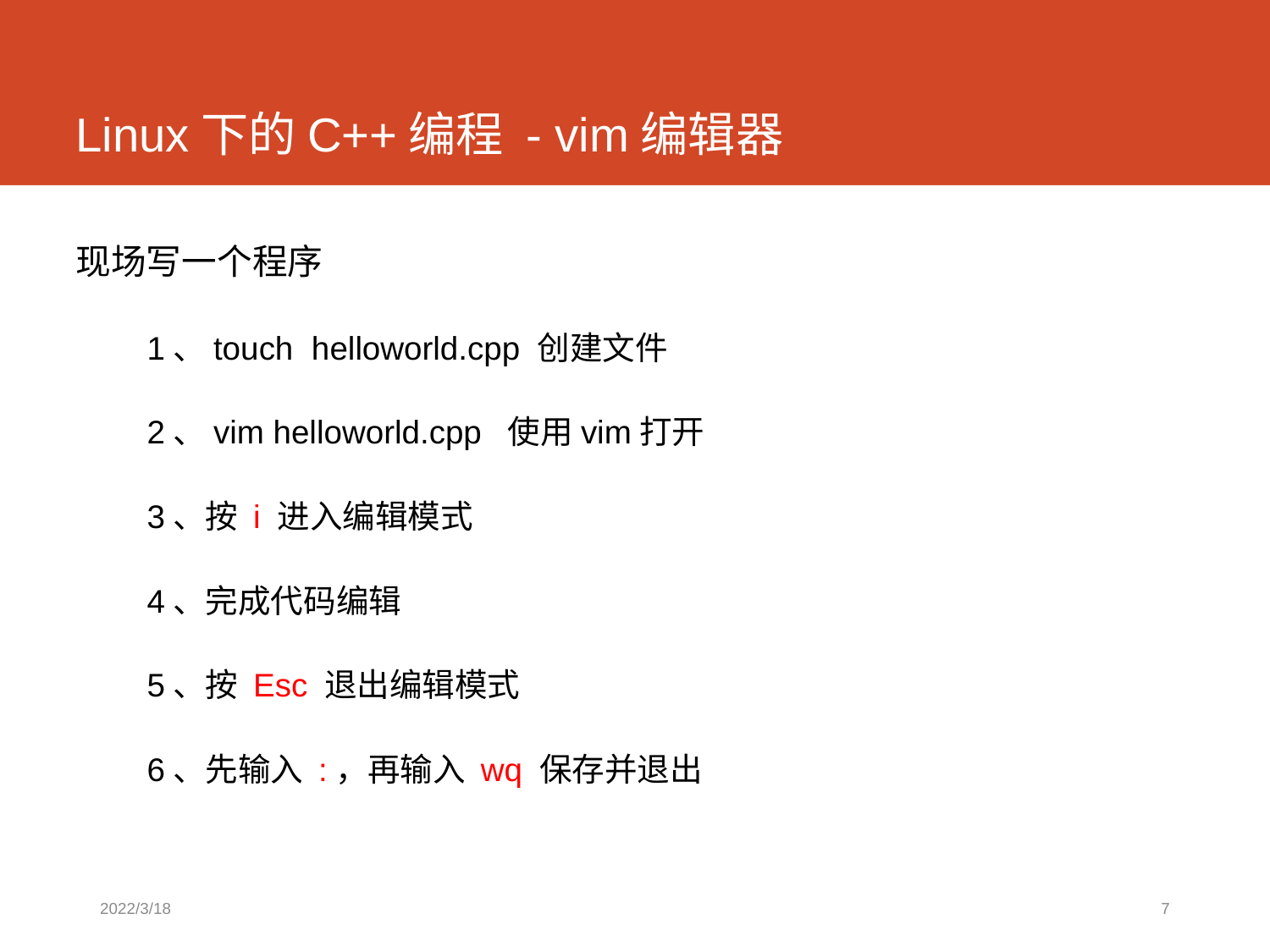

# Linux下的C++编程 - vim编辑器
现场写一个程序
1、touch  helloworld.cpp 创建文件
2、vim helloworld.cpp  使用vim打开
3、按 i 进入编辑模式
4、完成代码编辑
5、按 Esc 退出编辑模式
6、先输入 :，再输入 wq 保存并退出
2022/3/18

7